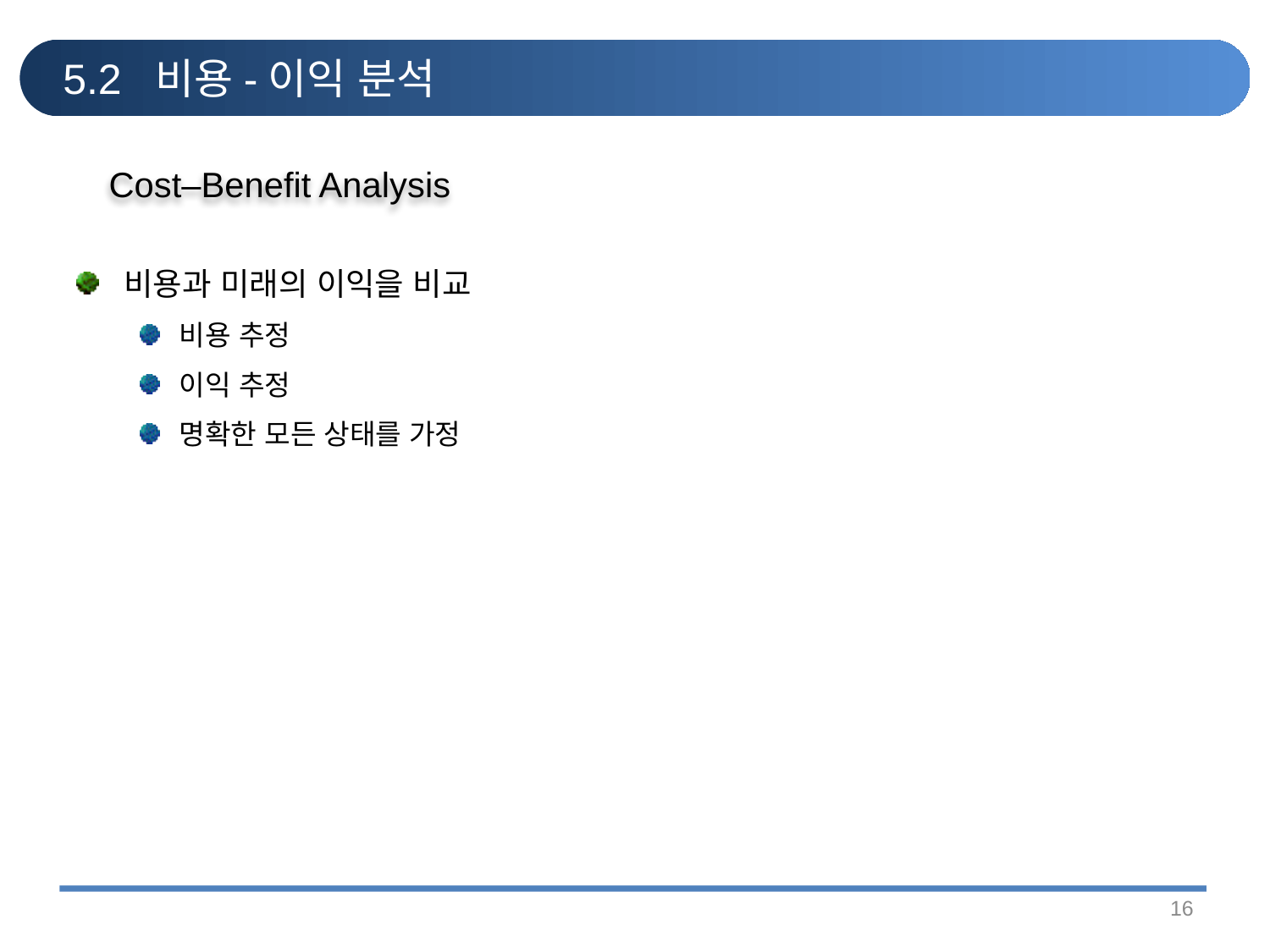

# 5.2  비용-이익 분석
Cost–Benefit Analysis
비용과 미래의 이익을 비교
비용 추정
이익 추정
명확한 모든 상태를 가정

16